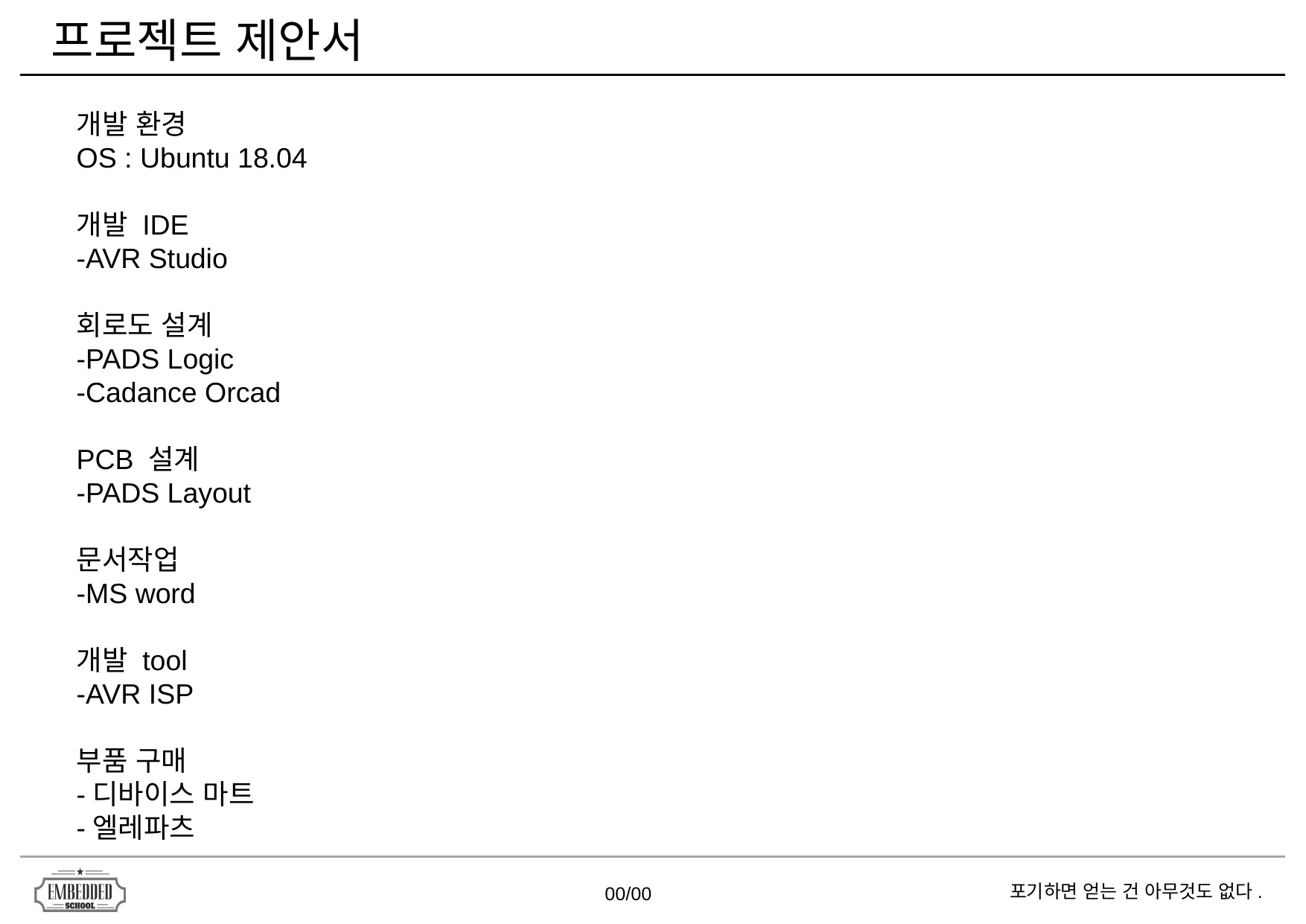

프로젝트 제안서
개발 환경
OS : Ubuntu 18.04

개발 IDE
-AVR Studio

회로도 설계
-PADS Logic
-Cadance Orcad

PCB 설계
-PADS Layout

문서작업
-MS word

개발 tool
-AVR ISP

부품 구매
-디바이스 마트
-엘레파츠
00/00